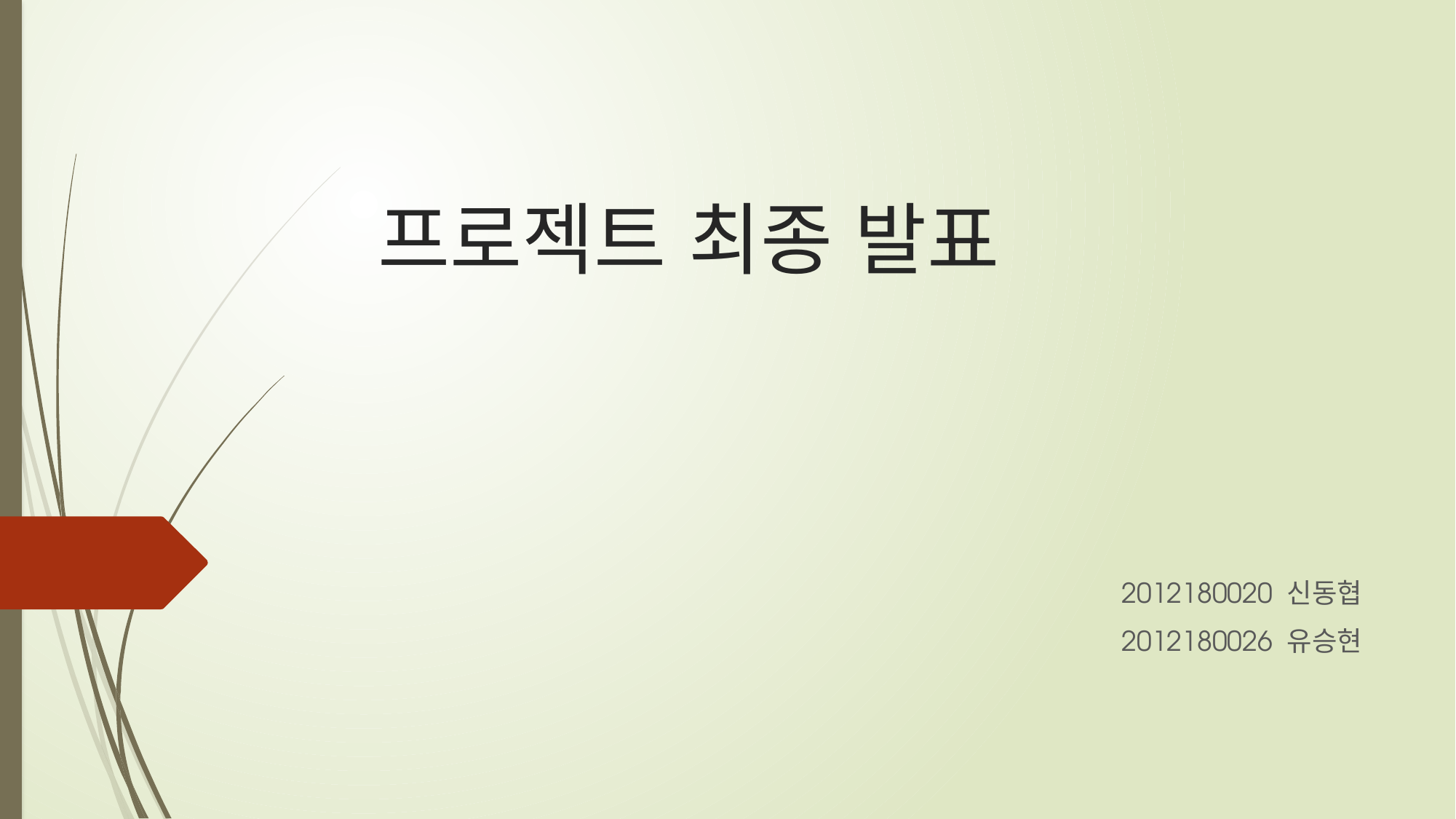

# 프로젝트 최종 발표
2012180020 신동협
2012180026 유승현